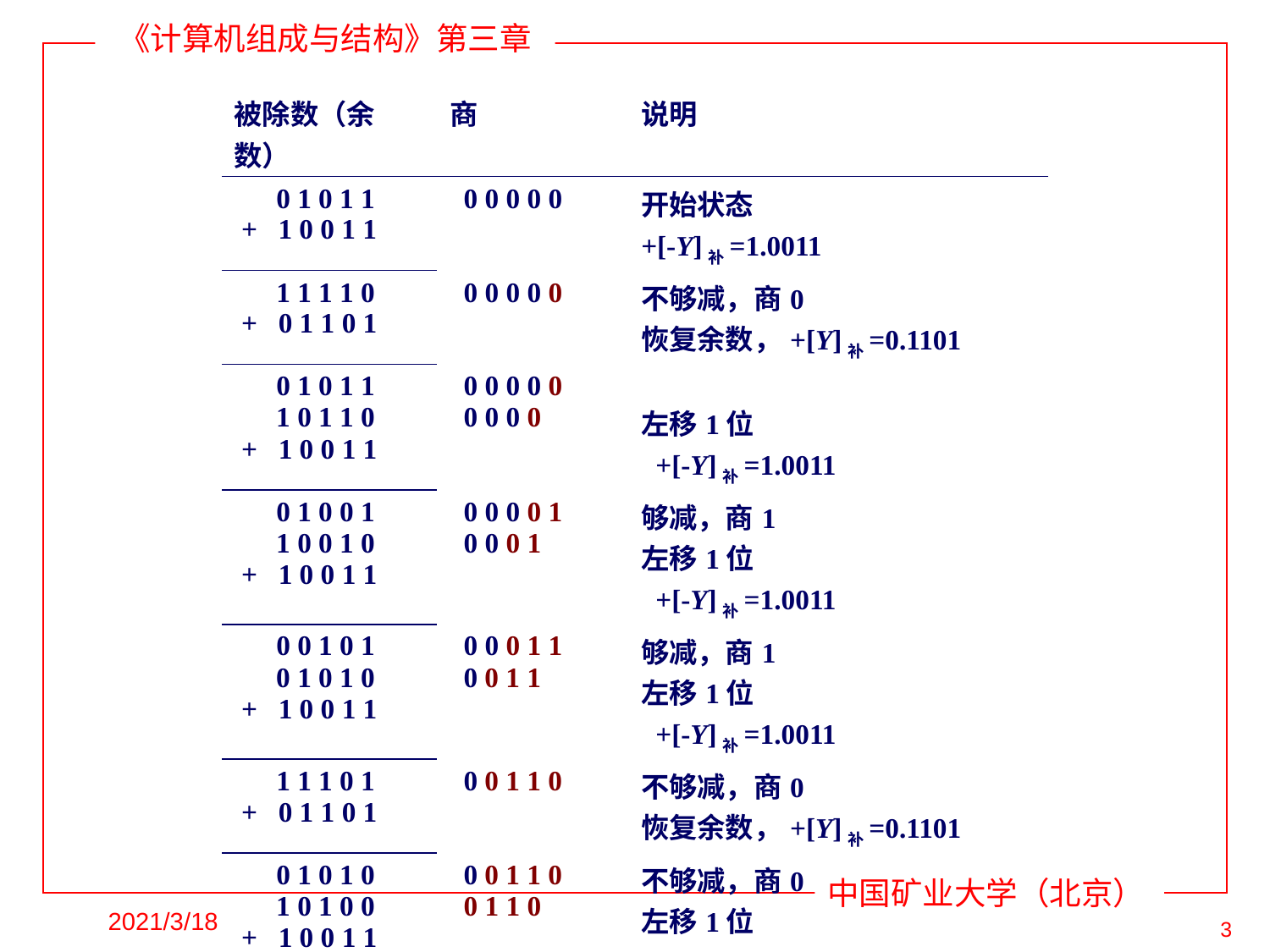

| 被除数（余数） | 商 | 说明 |
| --- | --- | --- |
| 0 1 0 1 1 + 1 0 0 1 1 | 0 0 0 0 0 | 开始状态 +[-Y]补=1.0011 |
| 1 1 1 1 0 + 0 1 1 0 1 | 0 0 0 0 0 | 不够减，商0 恢复余数，+[Y]补=0.1101 |
| 0 1 0 1 1 1 0 1 1 0 + 1 0 0 1 1 | 0 0 0 0 0 0 0 0 0 0 | 左移1位 +[-Y]补=1.0011 |
| 0 1 0 0 1 1 0 0 1 0 + 1 0 0 1 1 | 0 0 0 0 1 0 0 0 1 0 | 够减，商1 左移1位 +[-Y]补=1.0011 |
| 0 0 1 0 1 0 1 0 1 0 + 1 0 0 1 1 | 0 0 0 1 1 0 0 1 1 0 | 够减，商1 左移1位 +[-Y]补=1.0011 |
| 1 1 1 0 1 + 0 1 1 0 1 | 0 0 1 1 0 | 不够减，商0 恢复余数，+[Y]补=0.1101 |
| 0 1 0 1 0 1 0 1 0 0 + 1 0 0 1 1 | 0 0 1 1 0 0 1 1 0 0 | 不够减，商0 左移1位 +[-Y]补=1.0011 |
| 0 0 1 1 1 | 0 1 1 0 1 | 够减，商1 |
2021/3/18